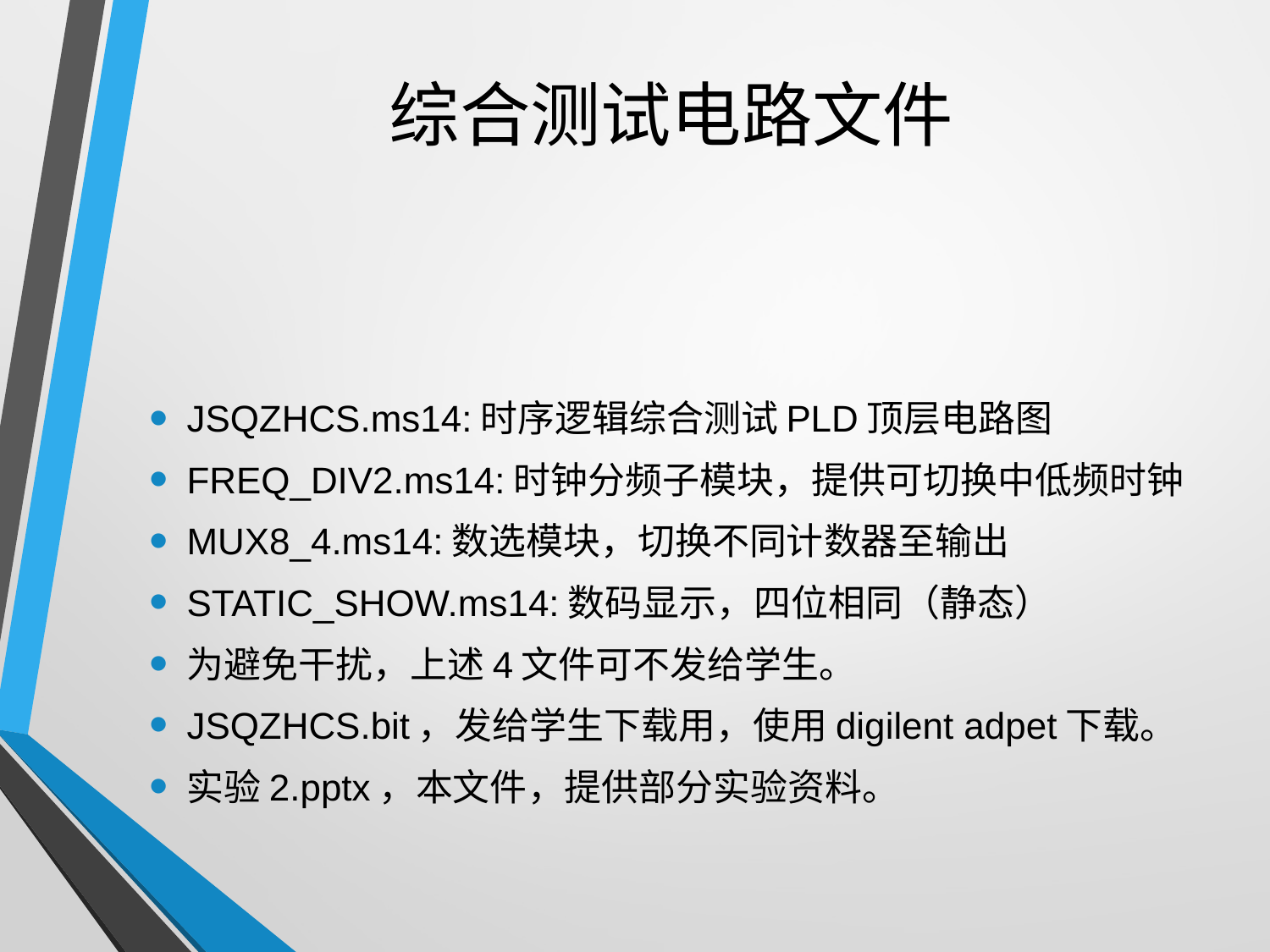

# 综合测试电路文件
JSQZHCS.ms14:时序逻辑综合测试PLD顶层电路图
FREQ_DIV2.ms14:时钟分频子模块，提供可切换中低频时钟
MUX8_4.ms14:数选模块，切换不同计数器至输出
STATIC_SHOW.ms14:数码显示，四位相同（静态）
为避免干扰，上述4文件可不发给学生。
JSQZHCS.bit，发给学生下载用，使用digilent adpet下载。
实验2.pptx，本文件，提供部分实验资料。